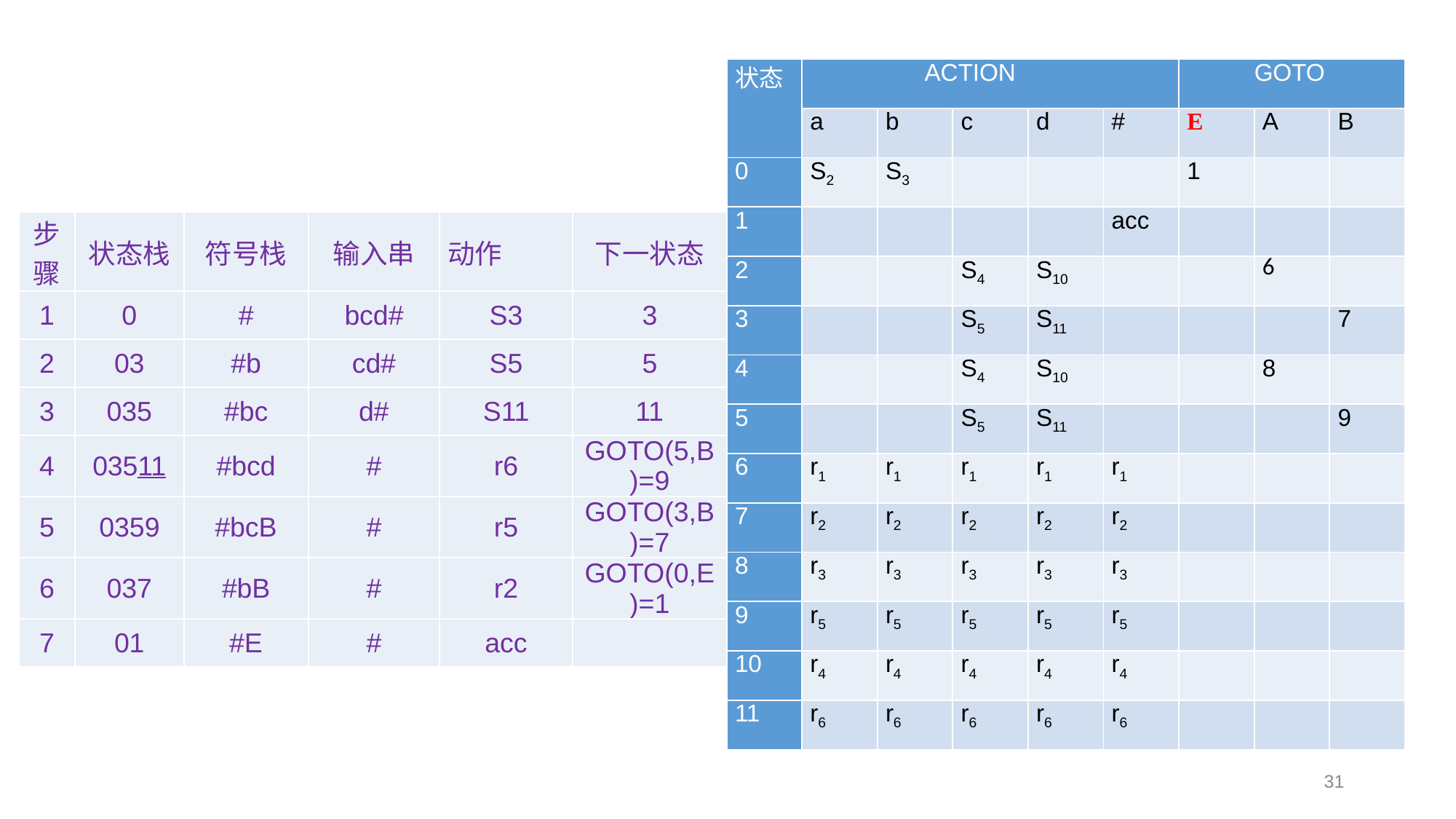

| 状态 | ACTION |  |  |  |  | GOTO |  |  |
| --- | --- | --- | --- | --- | --- | --- | --- | --- |
|  | a | b | c | d | # | E | A | B |
| 0 | S2 | S3 |  |  |  | 1 |  |  |
| 1 |  |  |  |  | acc |  |  |  |
| 2 |  |  | S4 | S10 |  |  | 6 |  |
| 3 |  |  | S5 | S11 |  |  |  | 7 |
| 4 |  |  | S4 | S10 |  |  | 8 |  |
| 5 |  |  | S5 | S11 |  |  |  | 9 |
| 6 | r1 | r1 | r1 | r1 | r1 |  |  |  |
| 7 | r2 | r2 | r2 | r2 | r2 |  |  |  |
| 8 | r3 | r3 | r3 | r3 | r3 |  |  |  |
| 9 | r5 | r5 | r5 | r5 | r5 |  |  |  |
| 10 | r4 | r4 | r4 | r4 | r4 |  |  |  |
| 11 | r6 | r6 | r6 | r6 | r6 |  |  |  |
| 步骤 | 状态栈 | 符号栈 | 输入串 | 动作 | 下一状态 |
| --- | --- | --- | --- | --- | --- |
| 1 | 0 | # | bcd# | S3 | 3 |
| 2 | 03 | #b | cd# | S5 | 5 |
| 3 | 035 | #bc | d# | S11 | 11 |
| 4 | 03511 | #bcd | # | r6 | GOTO(5,B)=9 |
| 5 | 0359 | #bcB | # | r5 | GOTO(3,B)=7 |
| 6 | 037 | #bB | # | r2 | GOTO(0,E)=1 |
| 7 | 01 | #E | # | acc |  |
31